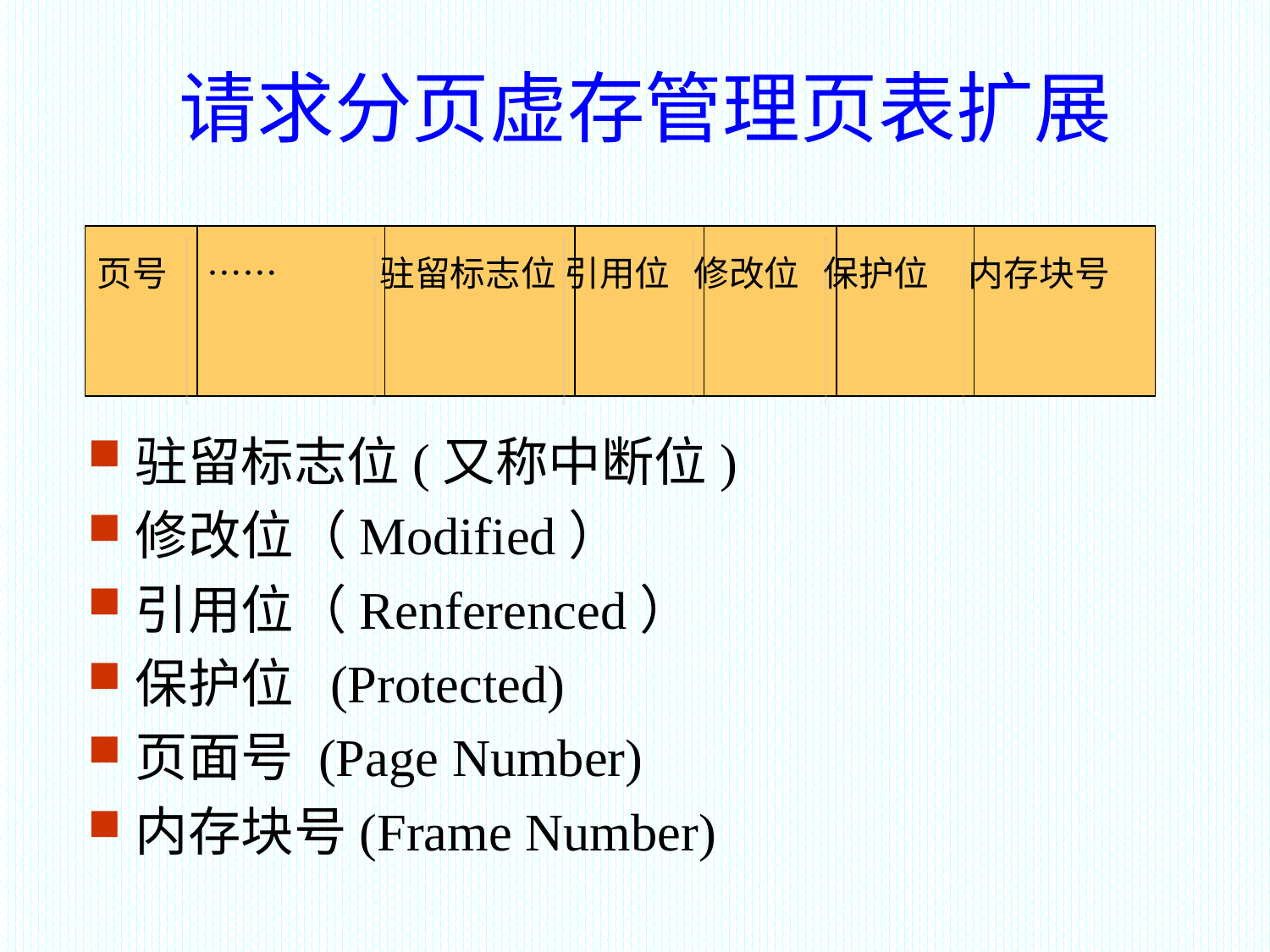

请求分页虚存管理页表扩展

页号     ……             驻留标志位 引用位   修改位   保护位     内存块号

驻留标志位(又称中断位)
修改位（Modified）
引用位（Renferenced）
保护位  (Protected)
页面号 (Page Number)
内存块号(Frame Number)